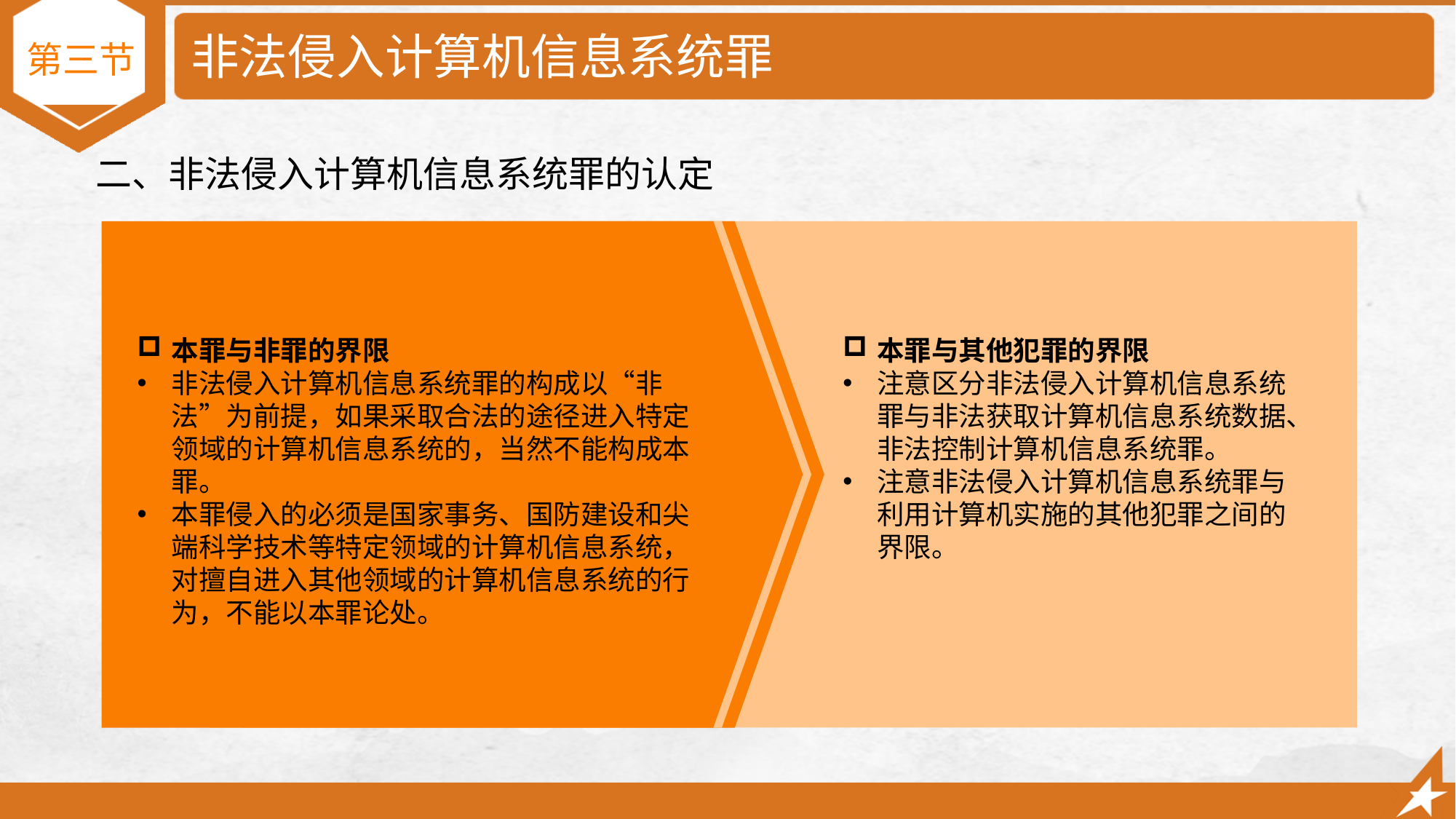

# 非法侵入计算机信息系统罪
第三节
二、非法侵入计算机信息系统罪的认定

本罪与非罪的界限
非法侵入计算机信息系统罪的构成以“非法”为前提，如果采取合法的途径进入特定领域的计算机信息系统的，当然不能构成本罪。
本罪侵入的必须是国家事务、国防建设和尖端科学技术等特定领域的计算机信息系统，对擅自进入其他领域的计算机信息系统的行为，不能以本罪论处。
本罪与其他犯罪的界限
注意区分非法侵入计算机信息系统罪与非法获取计算机信息系统数据、非法控制计算机信息系统罪。
注意非法侵入计算机信息系统罪与利用计算机实施的其他犯罪之间的界限。